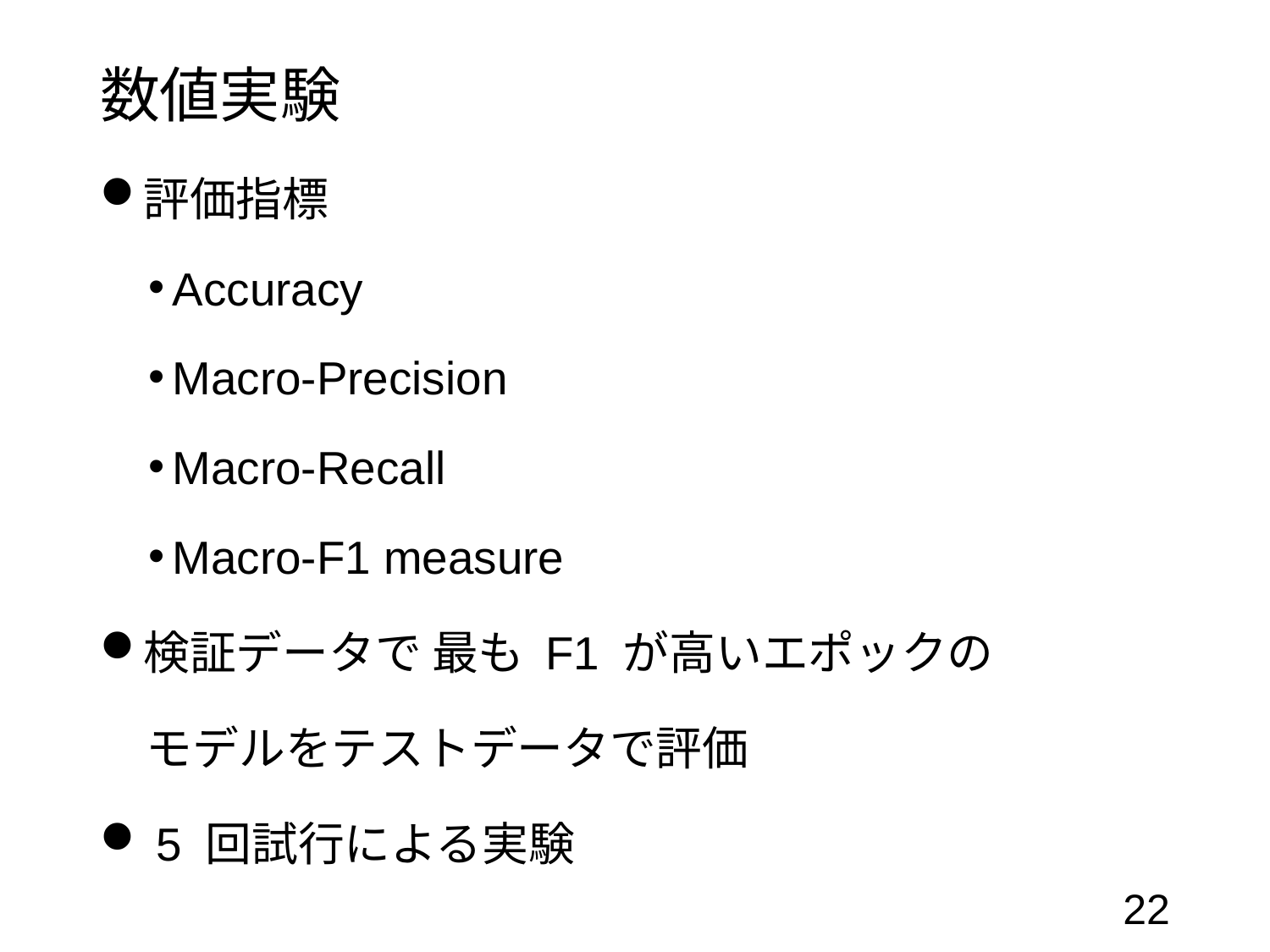

# 数値実験
評価指標
Accuracy
Macro-Precision
Macro-Recall
Macro-F1 measure
検証データで 最も F1 が高いエポックの
　モデルをテストデータで評価
 5 回試行による実験

22